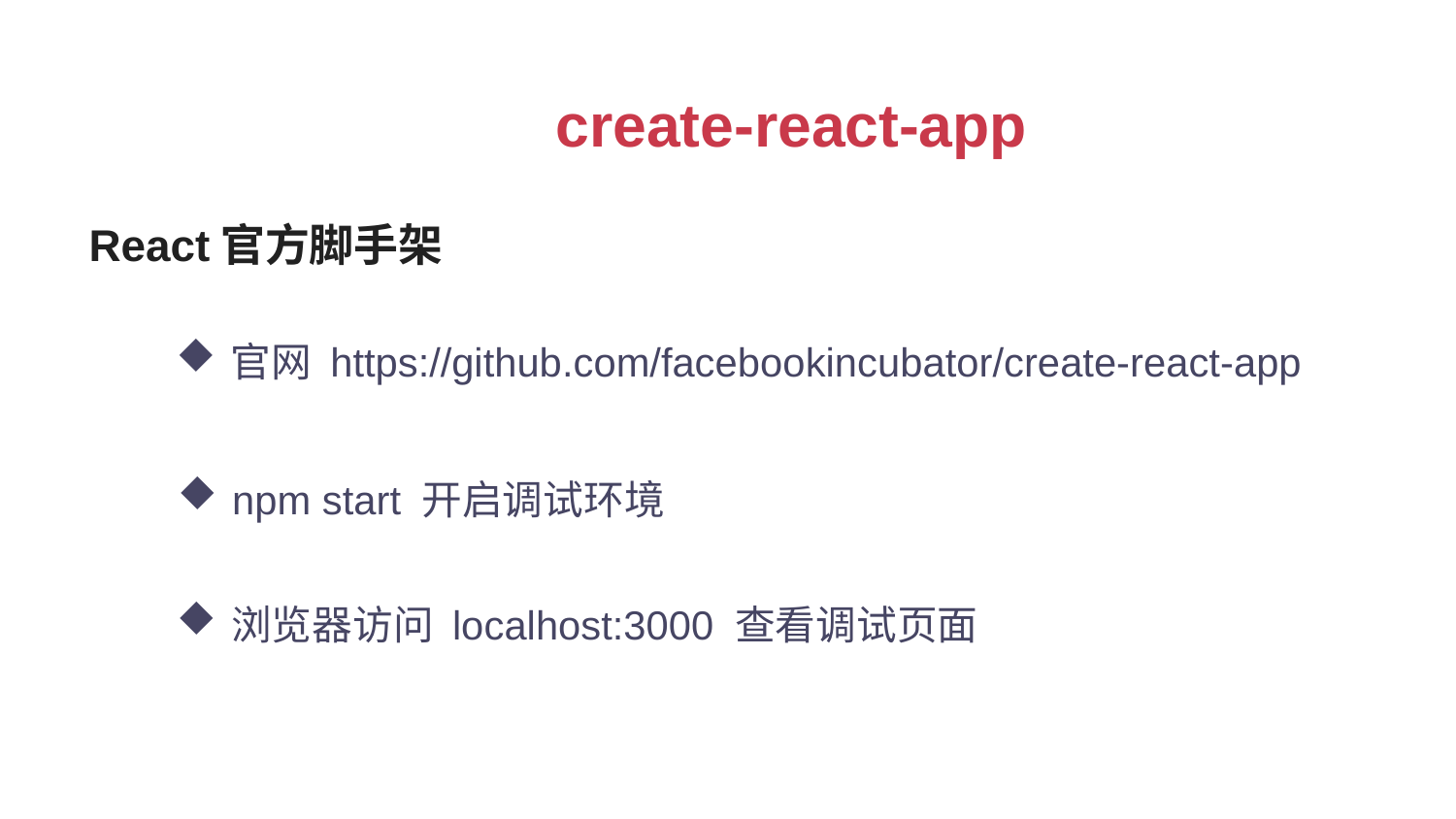

create-react-app
React官方脚手架
官网 https://github.com/facebookincubator/create-react-app
npm start 开启调试环境
浏览器访问 localhost:3000 查看调试页面